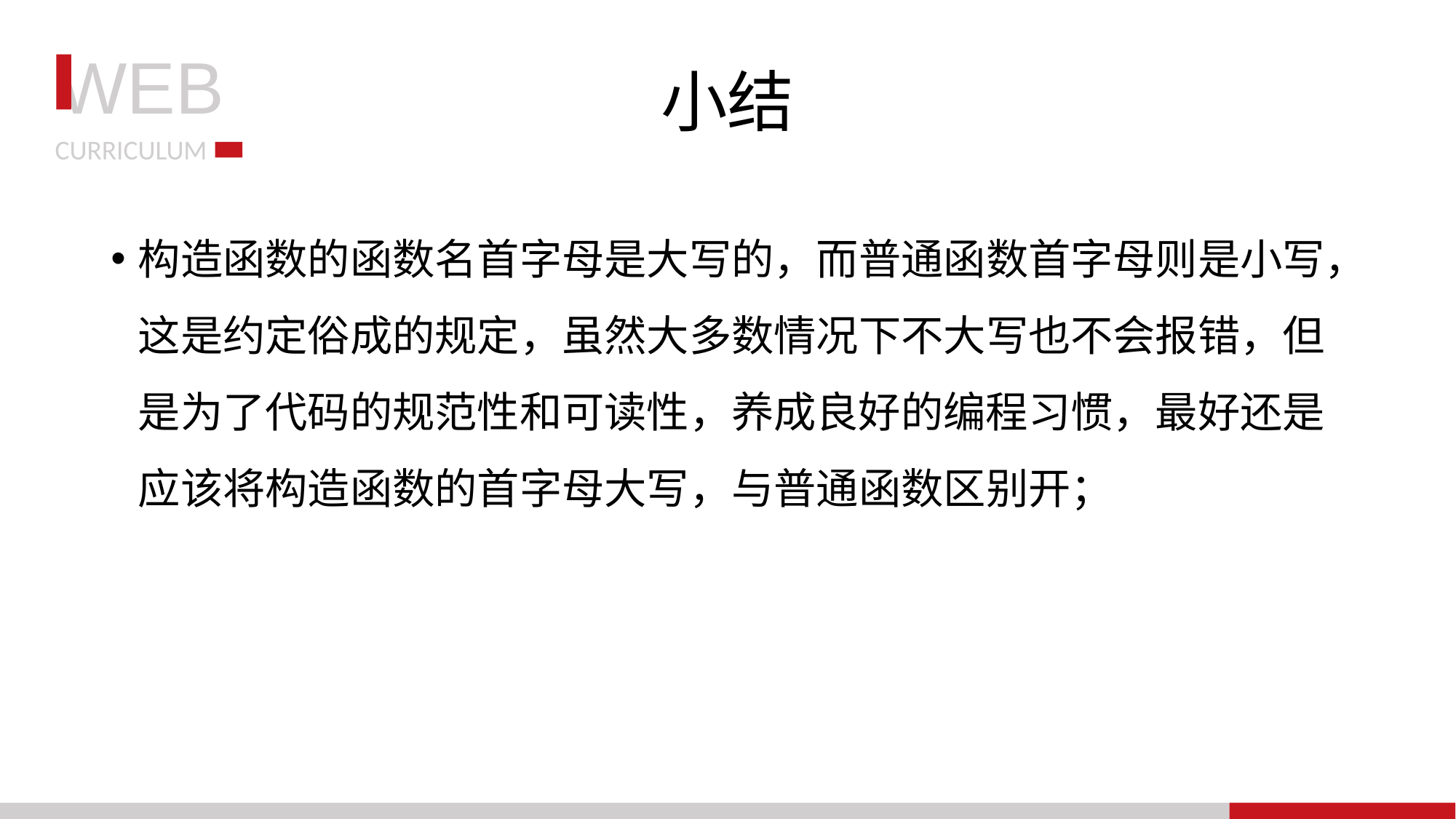

# 小结
构造函数的函数名首字母是大写的，而普通函数首字母则是小写，这是约定俗成的规定，虽然大多数情况下不大写也不会报错，但是为了代码的规范性和可读性，养成良好的编程习惯，最好还是应该将构造函数的首字母大写，与普通函数区别开；